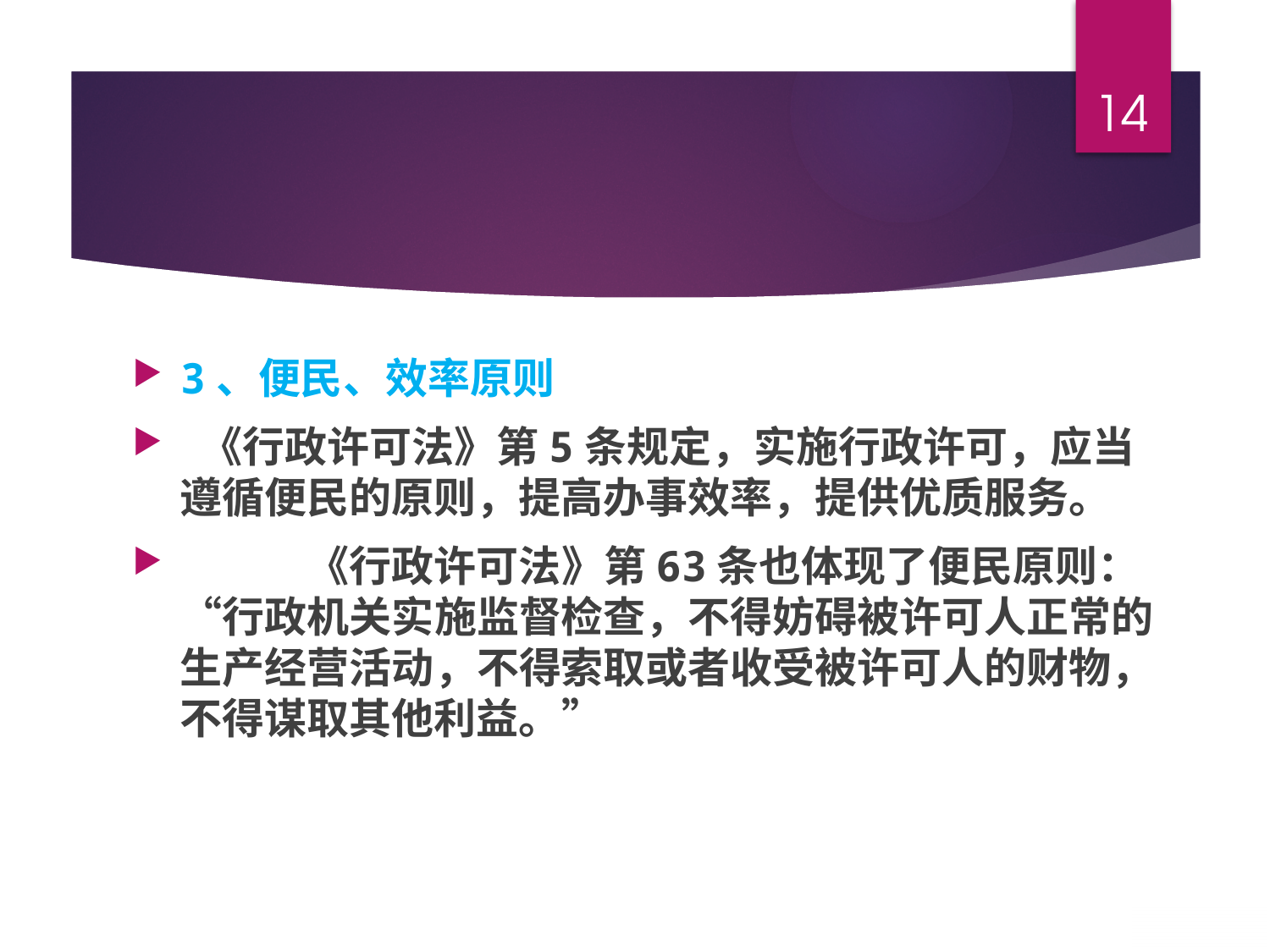

14
#
3、便民、效率原则
 《行政许可法》第5条规定，实施行政许可，应当遵循便民的原则，提高办事效率，提供优质服务。
	《行政许可法》第63条也体现了便民原则：“行政机关实施监督检查，不得妨碍被许可人正常的生产经营活动，不得索取或者收受被许可人的财物，不得谋取其他利益。”